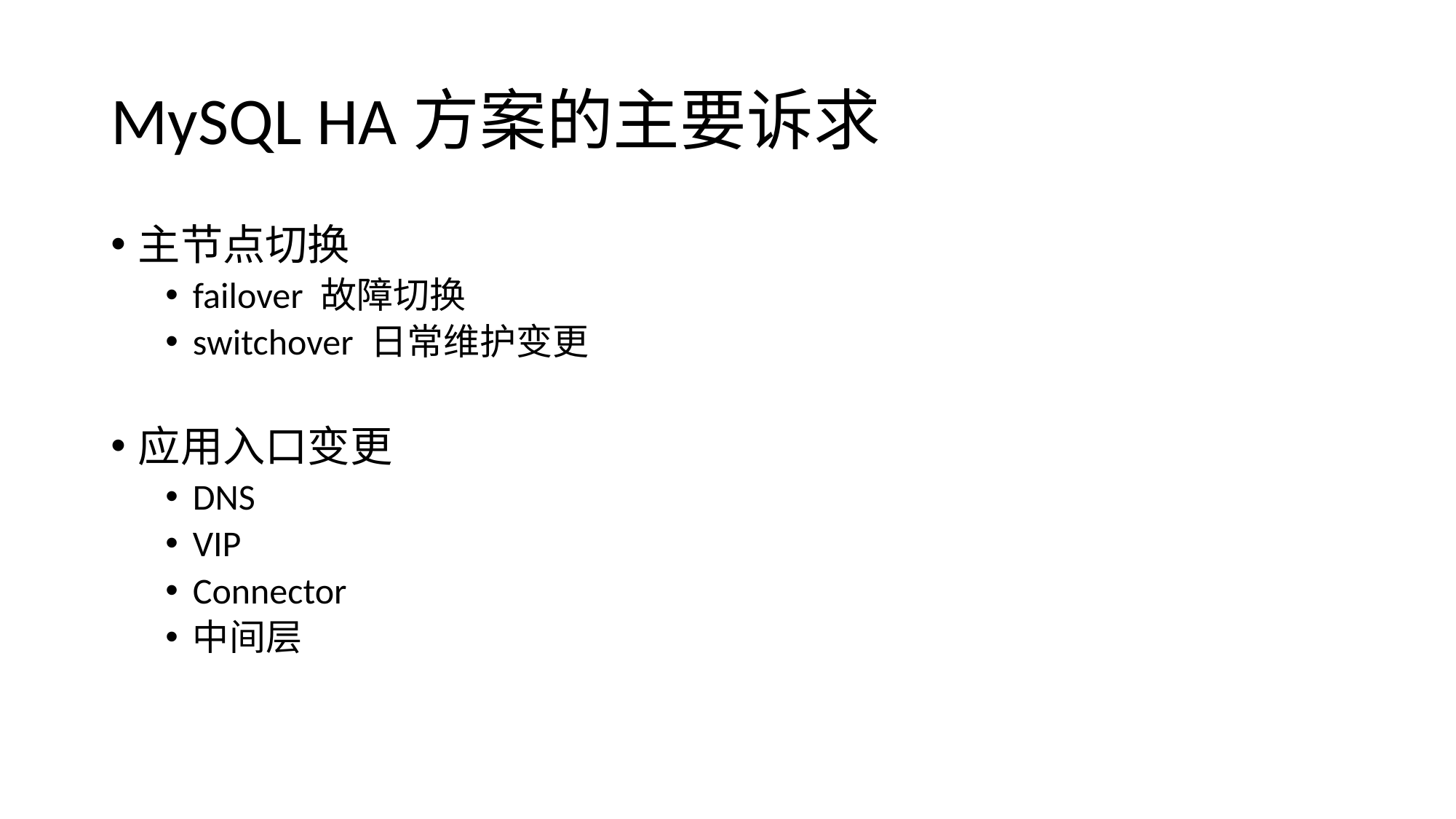

# MySQL HA方案的主要诉求
主节点切换
failover 故障切换
switchover 日常维护变更

应用入口变更
DNS
VIP
Connector
中间层